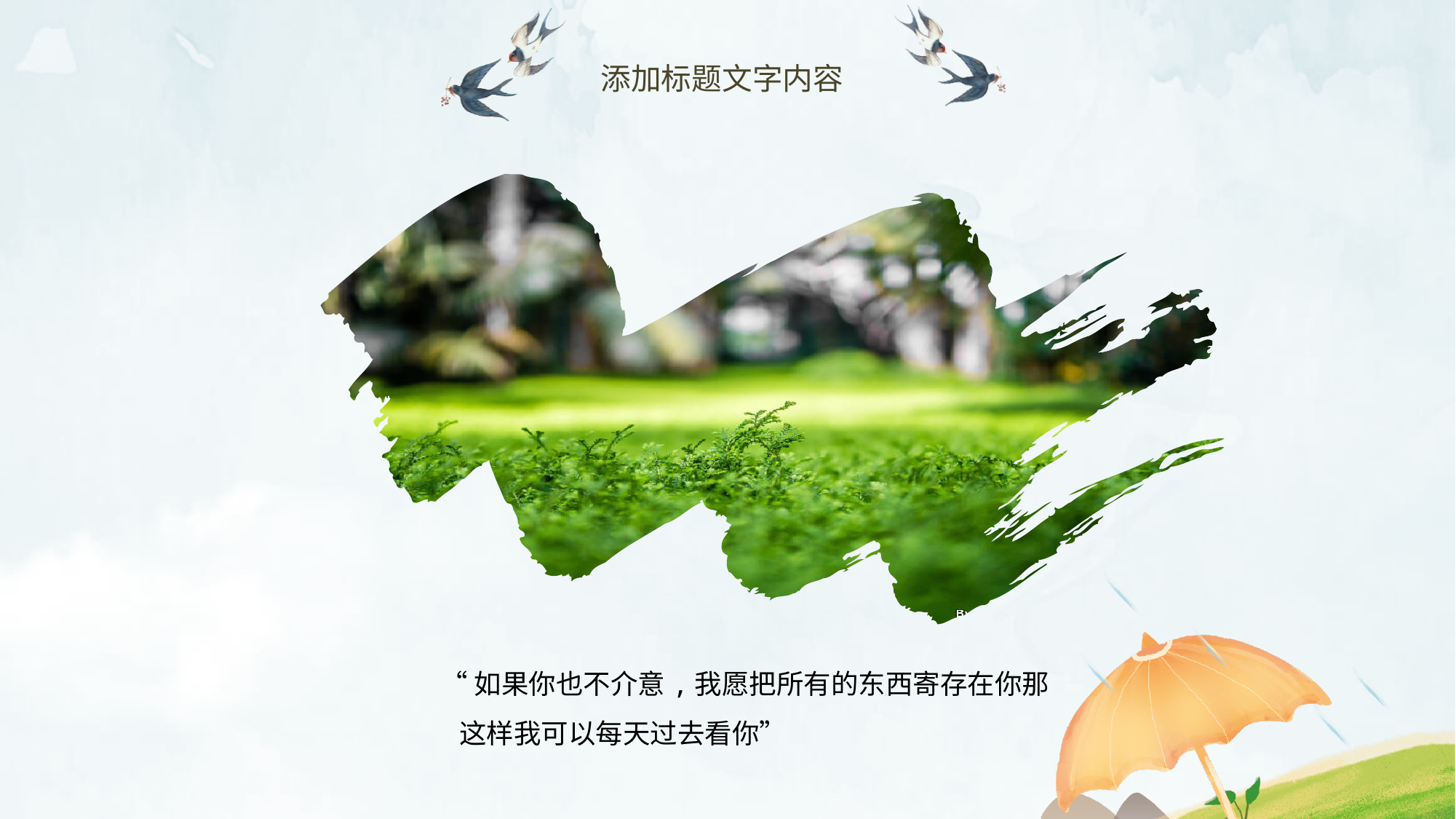

添加标题文字内容

“如果你也不介意,我愿把所有的东西寄存在你那
  这样我可以每天过去看你”